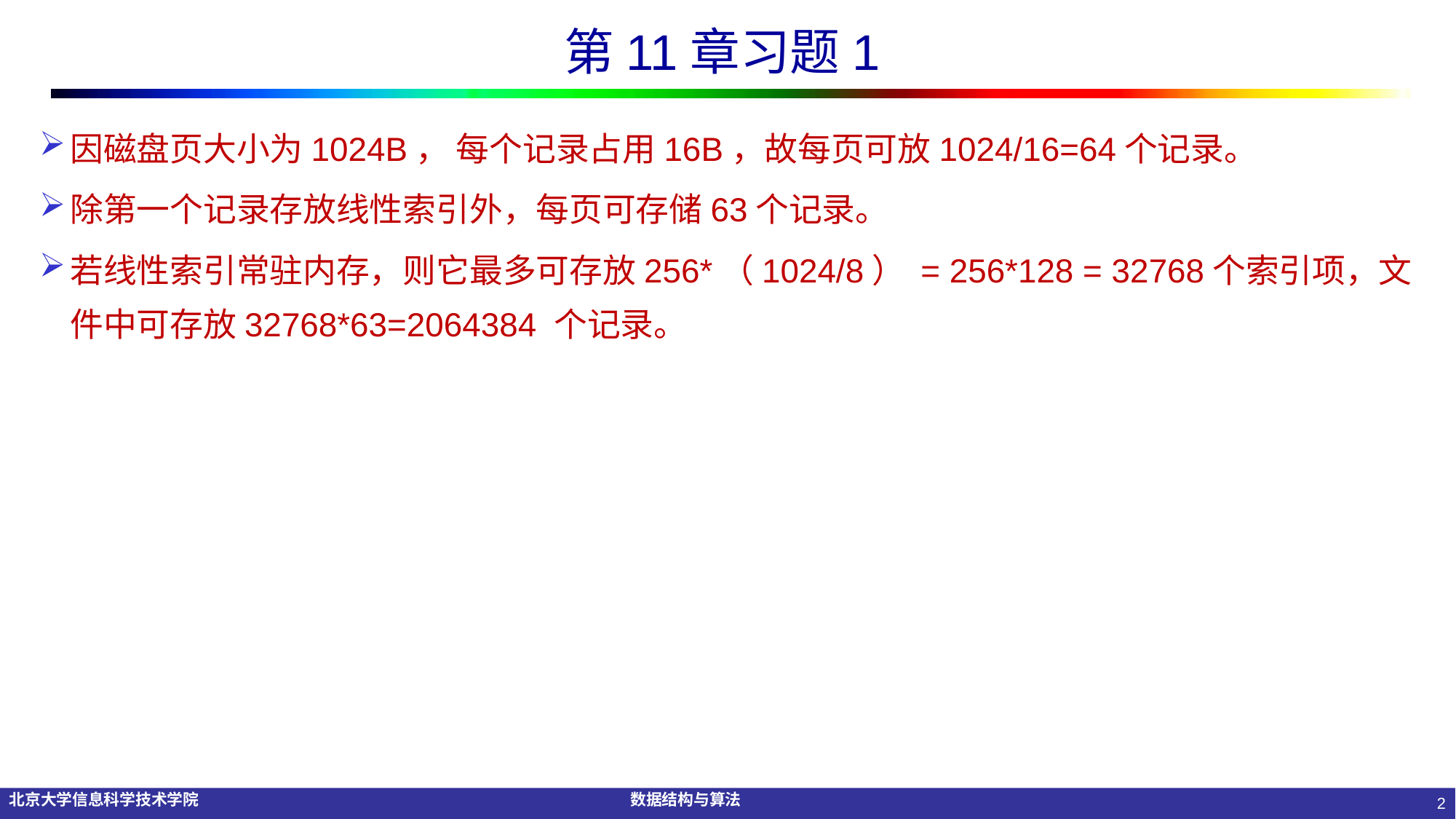

# 第11章习题1
因磁盘页大小为1024B， 每个记录占用16B，故每页可放1024/16=64个记录。
除第一个记录存放线性索引外，每页可存储63个记录。
若线性索引常驻内存，则它最多可存放256*（1024/8） = 256*128 = 32768个索引项，文件中可存放32768*63=2064384 个记录。

2